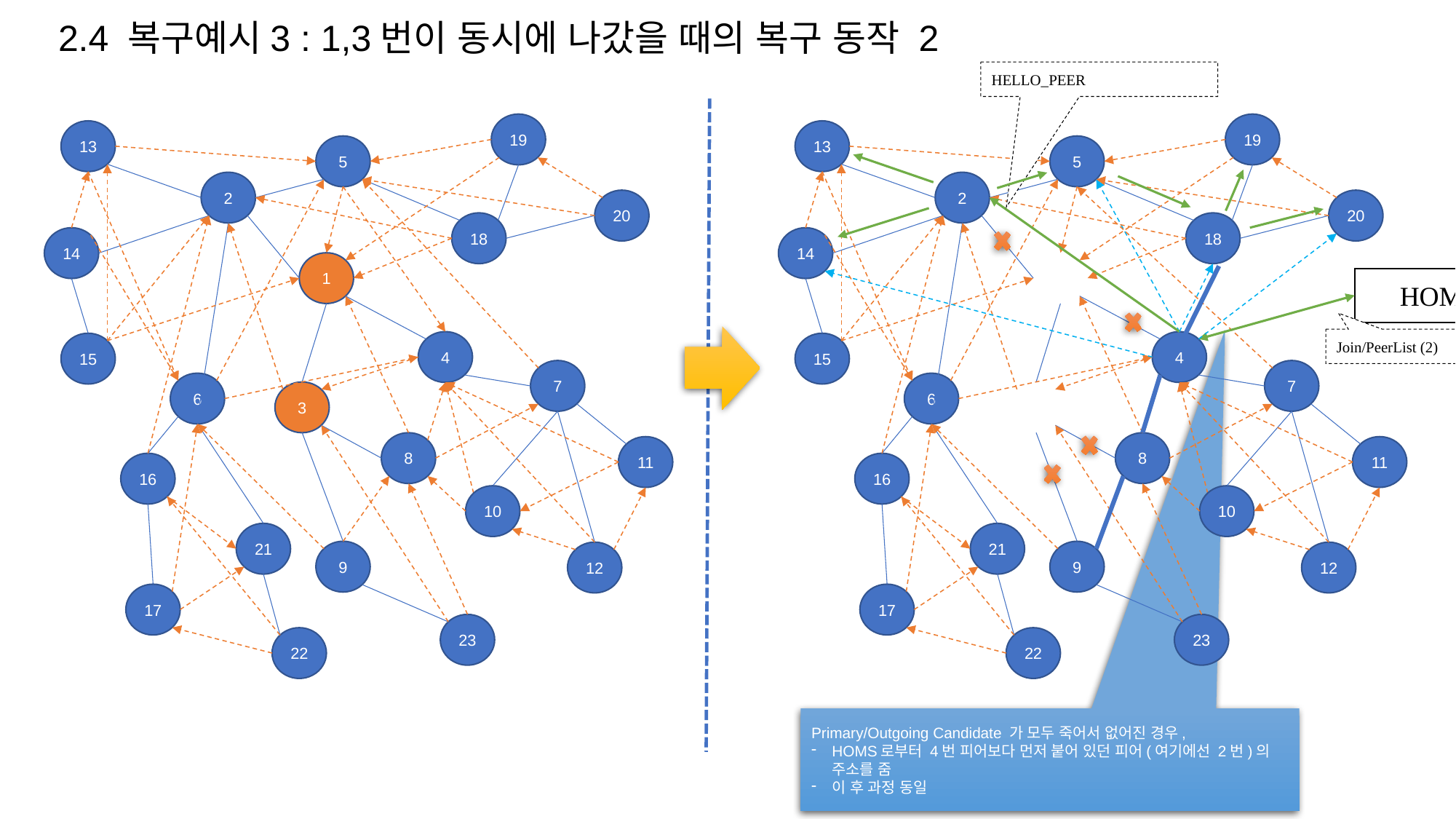

# 2.4 복구예시3 : 1,3번이 동시에 나갔을 때의 복구 동작 2
HELLO_PEER
19
19
13
13
5
5
2
2
20
20
18
18

14
14
1
HOMS

Join/PeerList (2)
4
4
15
15
7
7
6
6
3

8
8
11
11
16
16

10
10
21
21
9
9
12
12
17
17
23
23
22
22
Primary/Outgoing Candidate 가 모두 죽어서 없어진 경우,
HOMS로부터 4번 피어보다 먼저 붙어 있던 피어(여기에선 2번)의 주소를 줌
이 후 과정 동일